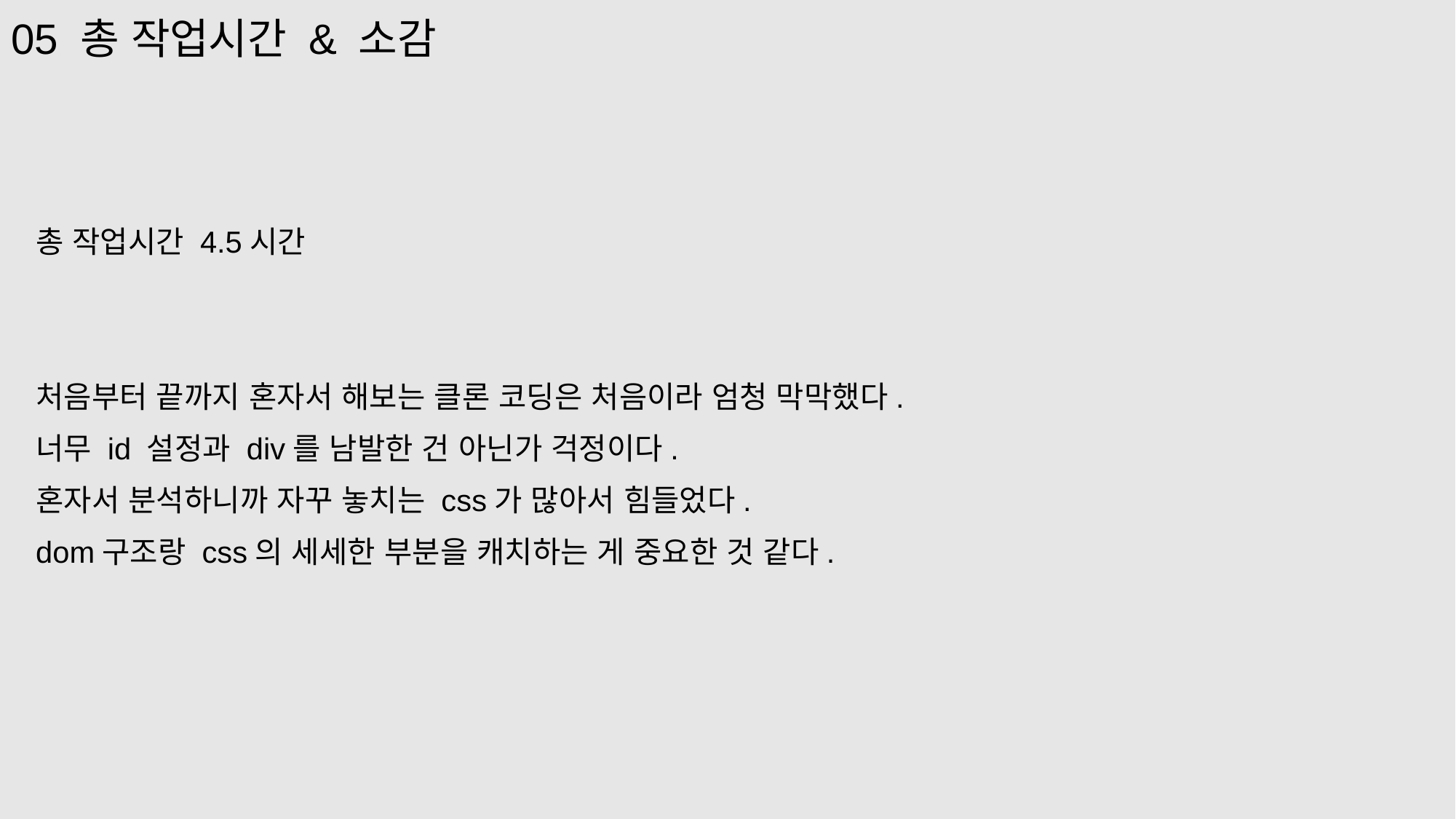

05 총 작업시간 & 소감

총 작업시간 4.5시간

처음부터 끝까지 혼자서 해보는 클론 코딩은 처음이라 엄청 막막했다.
너무 id 설정과 div를 남발한 건 아닌가 걱정이다.
혼자서 분석하니까 자꾸 놓치는 css가 많아서 힘들었다.
dom구조랑 css의 세세한 부분을 캐치하는 게 중요한 것 같다.